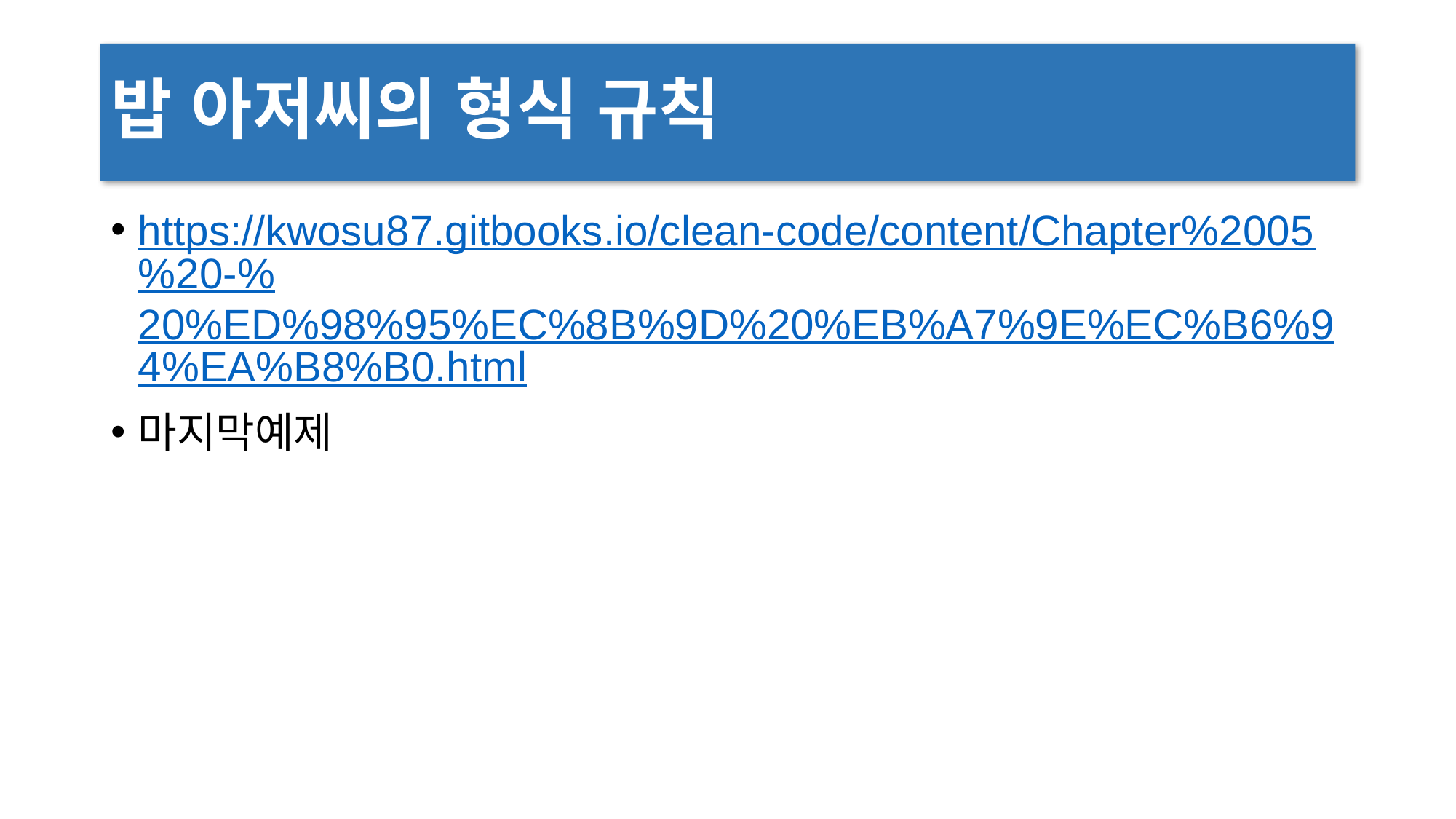

# 밥 아저씨의 형식 규칙
https://kwosu87.gitbooks.io/clean-code/content/Chapter%2005%20-%20%ED%98%95%EC%8B%9D%20%EB%A7%9E%EC%B6%94%EA%B8%B0.html
마지막예제